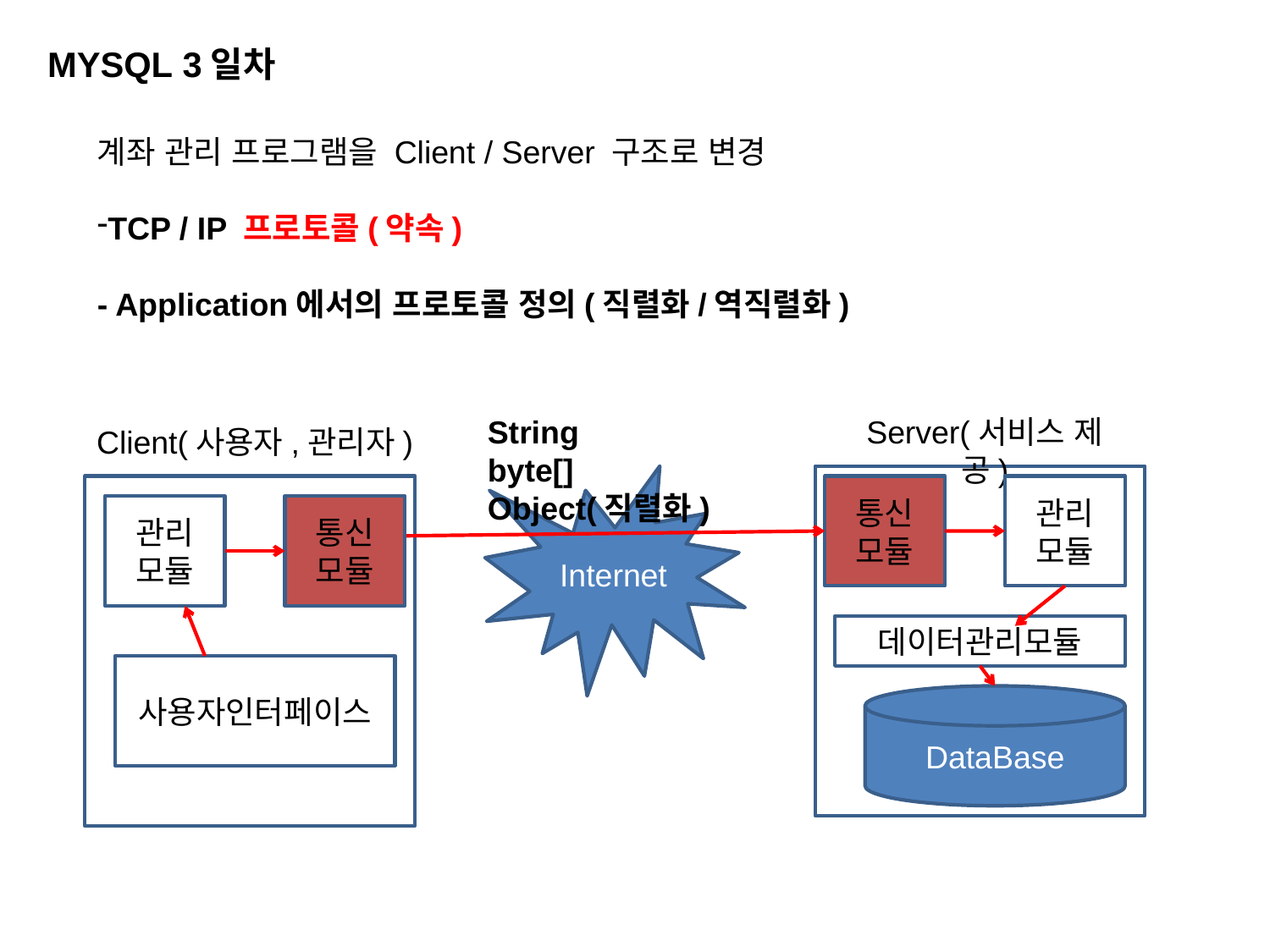

MYSQL 3일차
계좌 관리 프로그램을 Client / Server 구조로 변경

TCP / IP 프로토콜(약속)

- Application에서의 프로토콜 정의(직렬화/역직렬화)
String
byte[]
Object(직렬화)
Server(서비스 제공)
Client(사용자,관리자)
Internet

통신
모듈
관리
모듈
관리
모듈
통신
모듈
데이터관리모듈
사용자인터페이스
DataBase